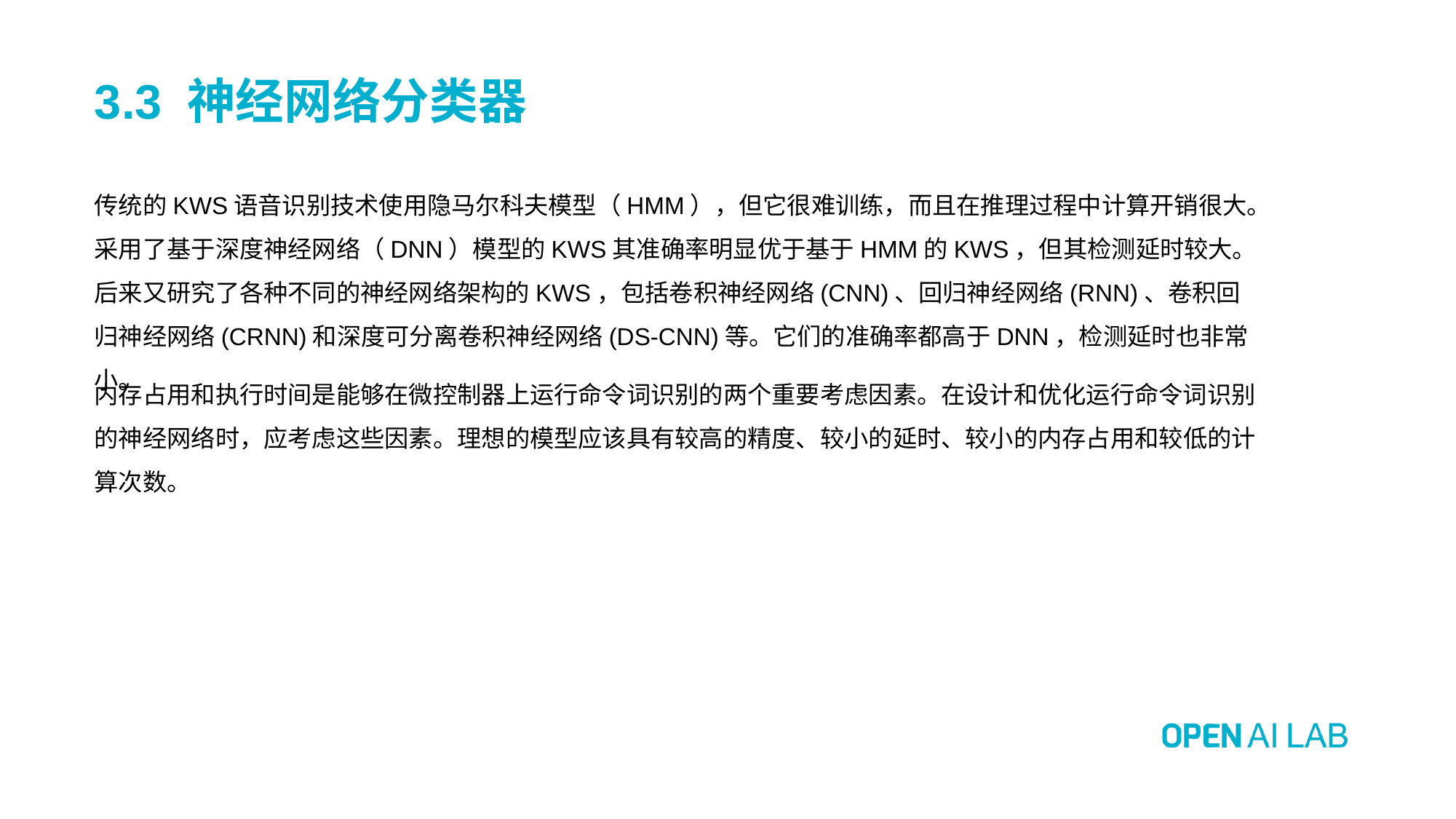

# 3.3 神经网络分类器
传统的KWS语音识别技术使用隐马尔科夫模型（HMM），但它很难训练，而且在推理过程中计算开销很大。采用了基于深度神经网络（DNN）模型的KWS其准确率明显优于基于HMM的KWS，但其检测延时较大。后来又研究了各种不同的神经网络架构的KWS，包括卷积神经网络(CNN)、回归神经网络(RNN)、卷积回归神经网络(CRNN)和深度可分离卷积神经网络(DS-CNN)等。它们的准确率都高于DNN，检测延时也非常小。
内存占用和执行时间是能够在微控制器上运行命令词识别的两个重要考虑因素。在设计和优化运行命令词识别的神经网络时，应考虑这些因素。理想的模型应该具有较高的精度、较小的延时、较小的内存占用和较低的计算次数。